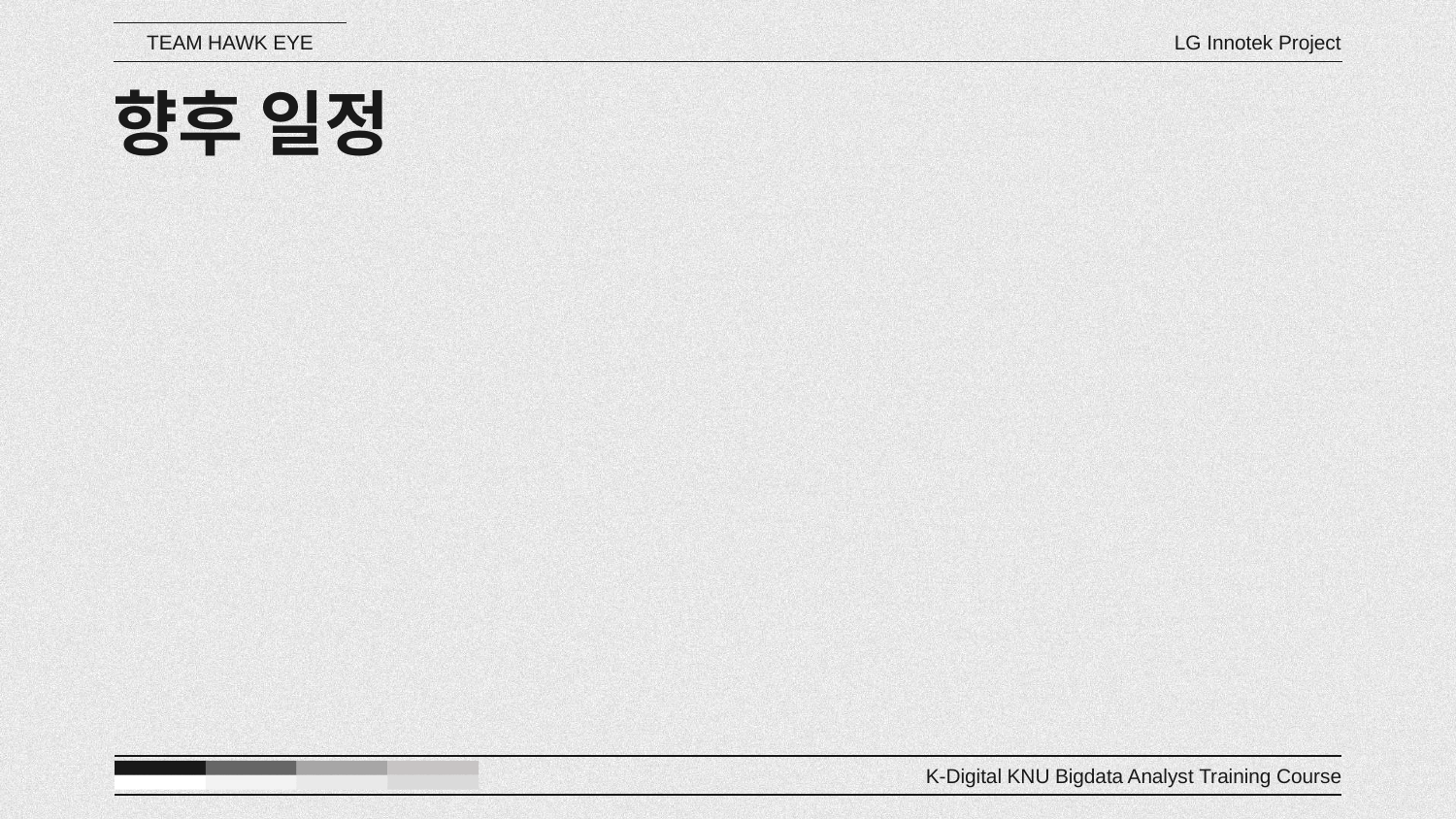

TEAM HAWK EYE
LG Innotek Project
향후 일정
K-Digital KNU Bigdata Analyst Training Course